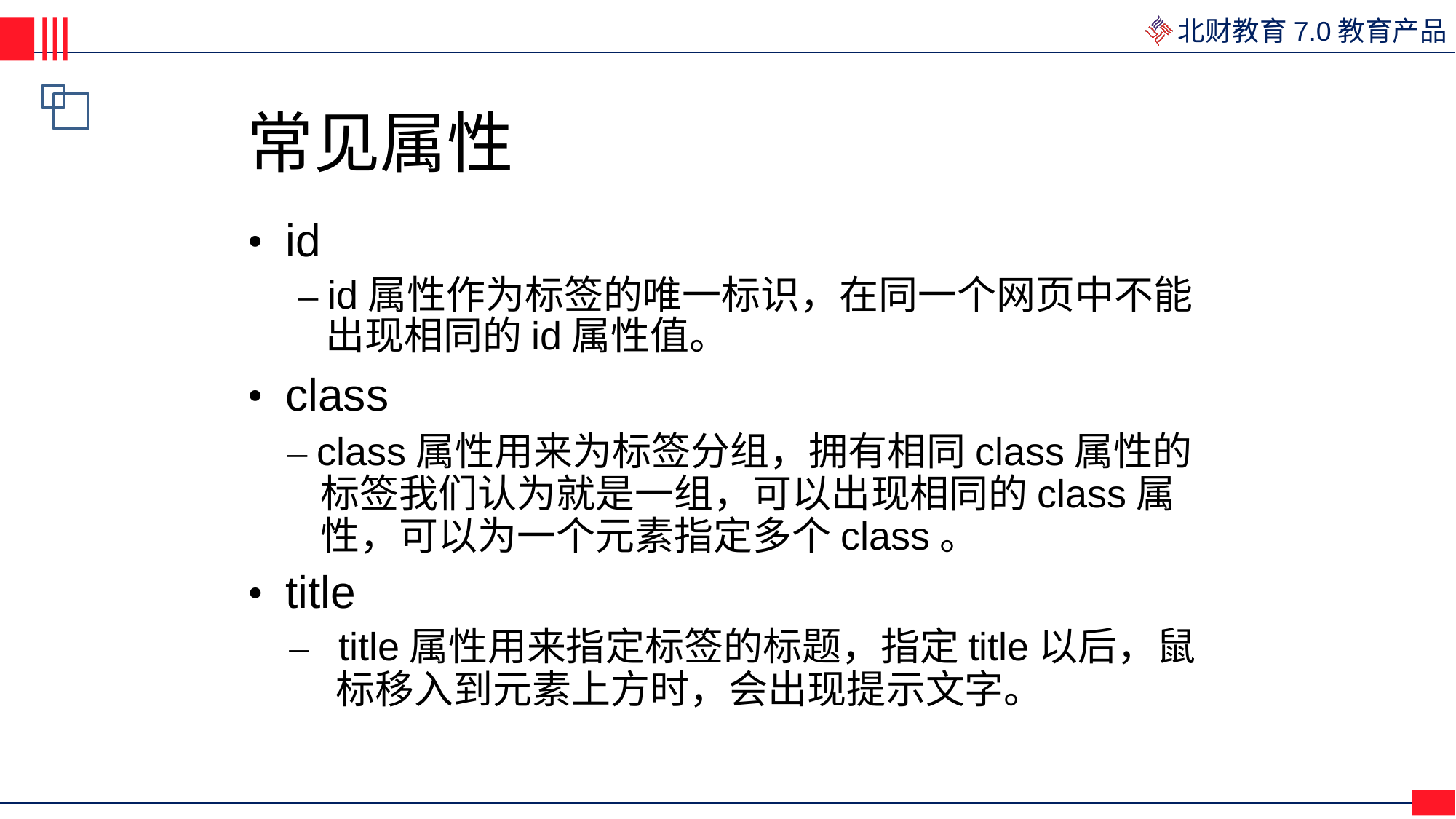

常见属性
•  id
– id属性作为标签的唯一标识，在同一个网页中不能
出现相同的id属性值。
•  class
– class属性用来为标签分组，拥有相同class属性的
	标签我们认为就是一组，可以出现相同的class属
	性，可以为一个元素指定多个class。
•  title
–   title属性用来指定标签的标题，指定title以后，鼠
标移入到元素上方时，会出现提示文字。